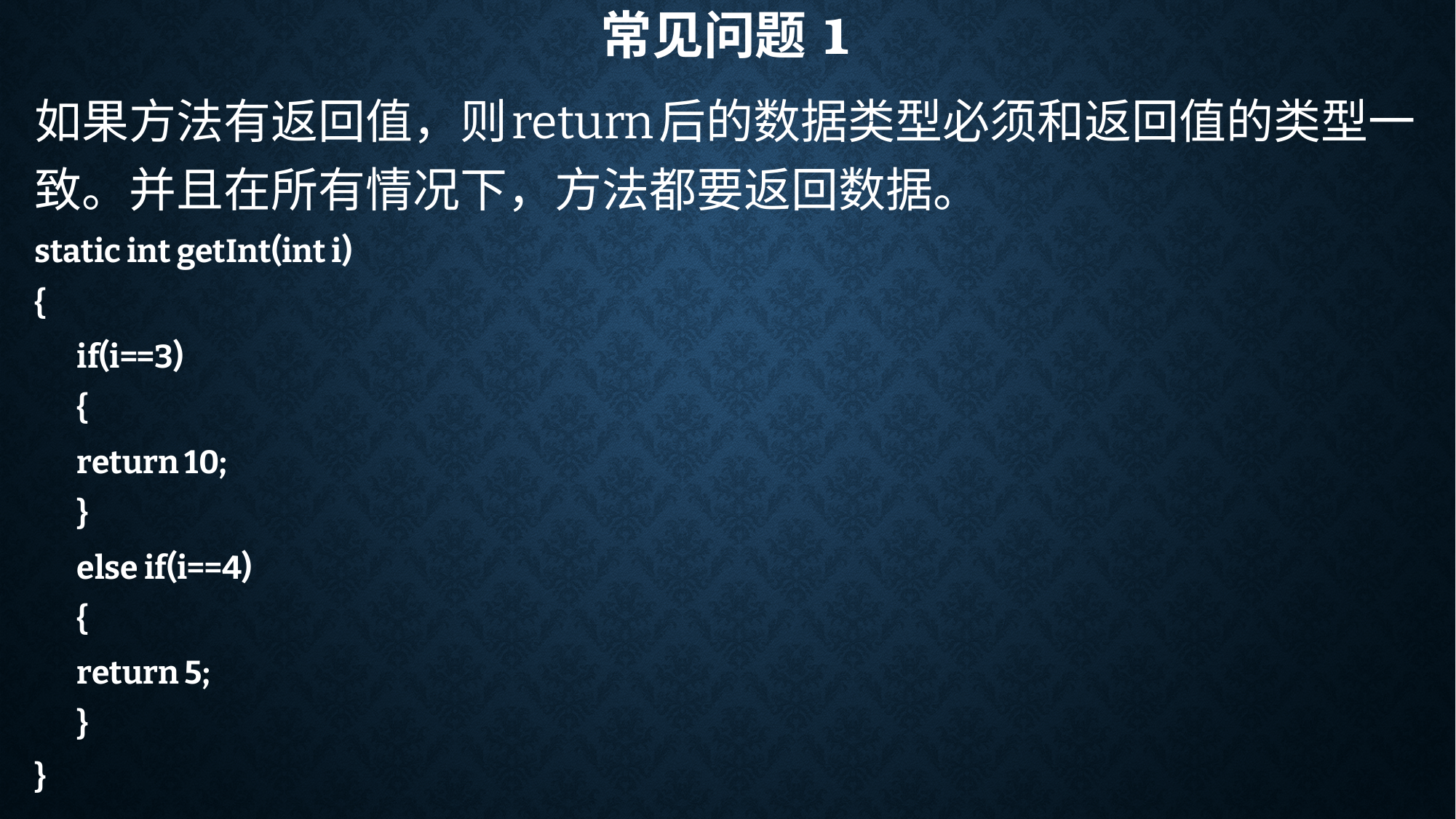

# 常见问题1
如果方法有返回值，则return后的数据类型必须和返回值的类型一致。并且在所有情况下，方法都要返回数据。
static int getInt(int i)
{
	if(i==3)
	{
		return 10;
	}
	else if(i==4)
	{
		return 5;
	}
}